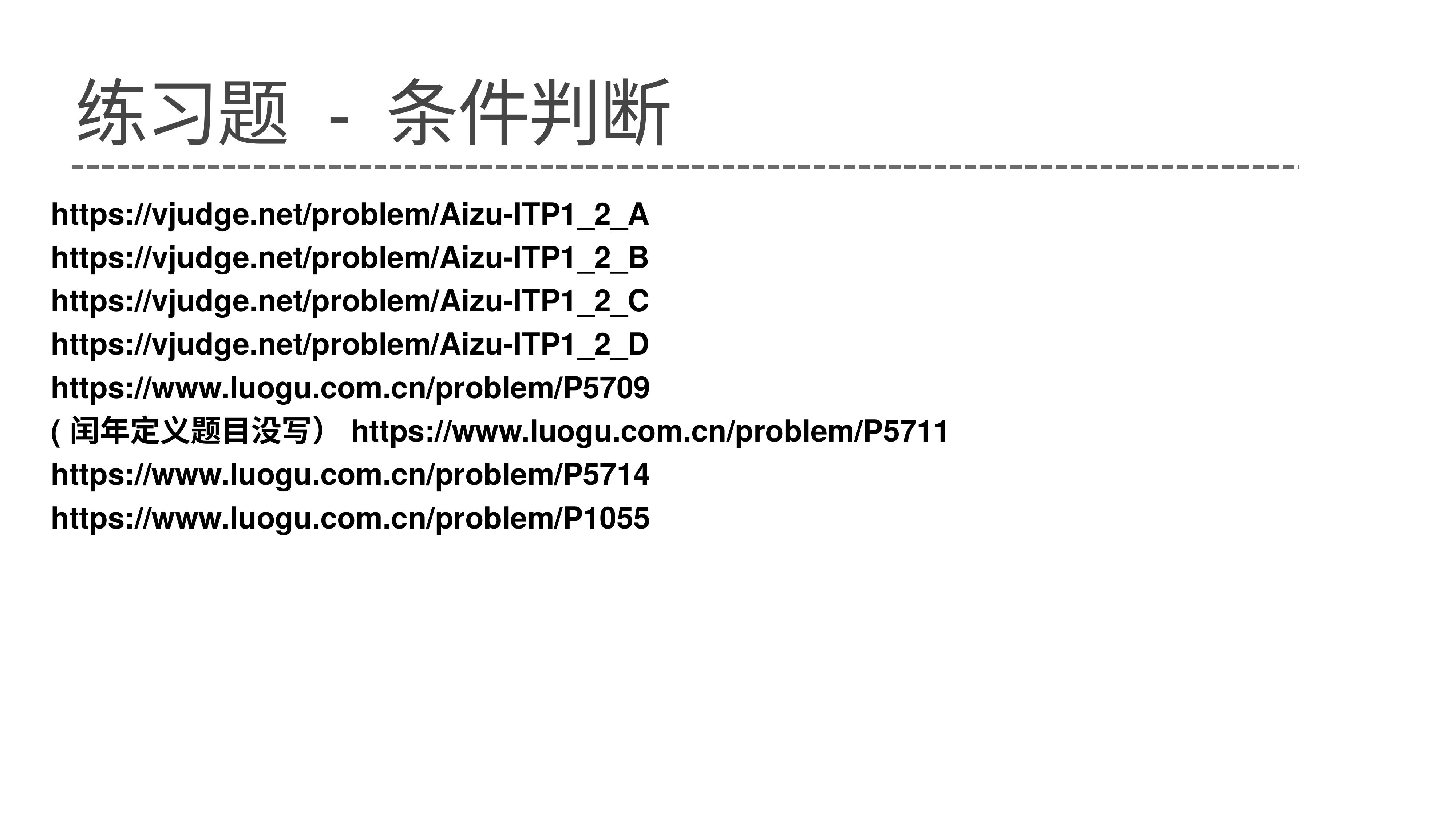

# 练习题 - 条件判断
https://vjudge.net/problem/Aizu-ITP1_2_A
https://vjudge.net/problem/Aizu-ITP1_2_B
https://vjudge.net/problem/Aizu-ITP1_2_C
https://vjudge.net/problem/Aizu-ITP1_2_D
https://www.luogu.com.cn/problem/P5709
(闰年定义题目没写）https://www.luogu.com.cn/problem/P5711
https://www.luogu.com.cn/problem/P5714
https://www.luogu.com.cn/problem/P1055